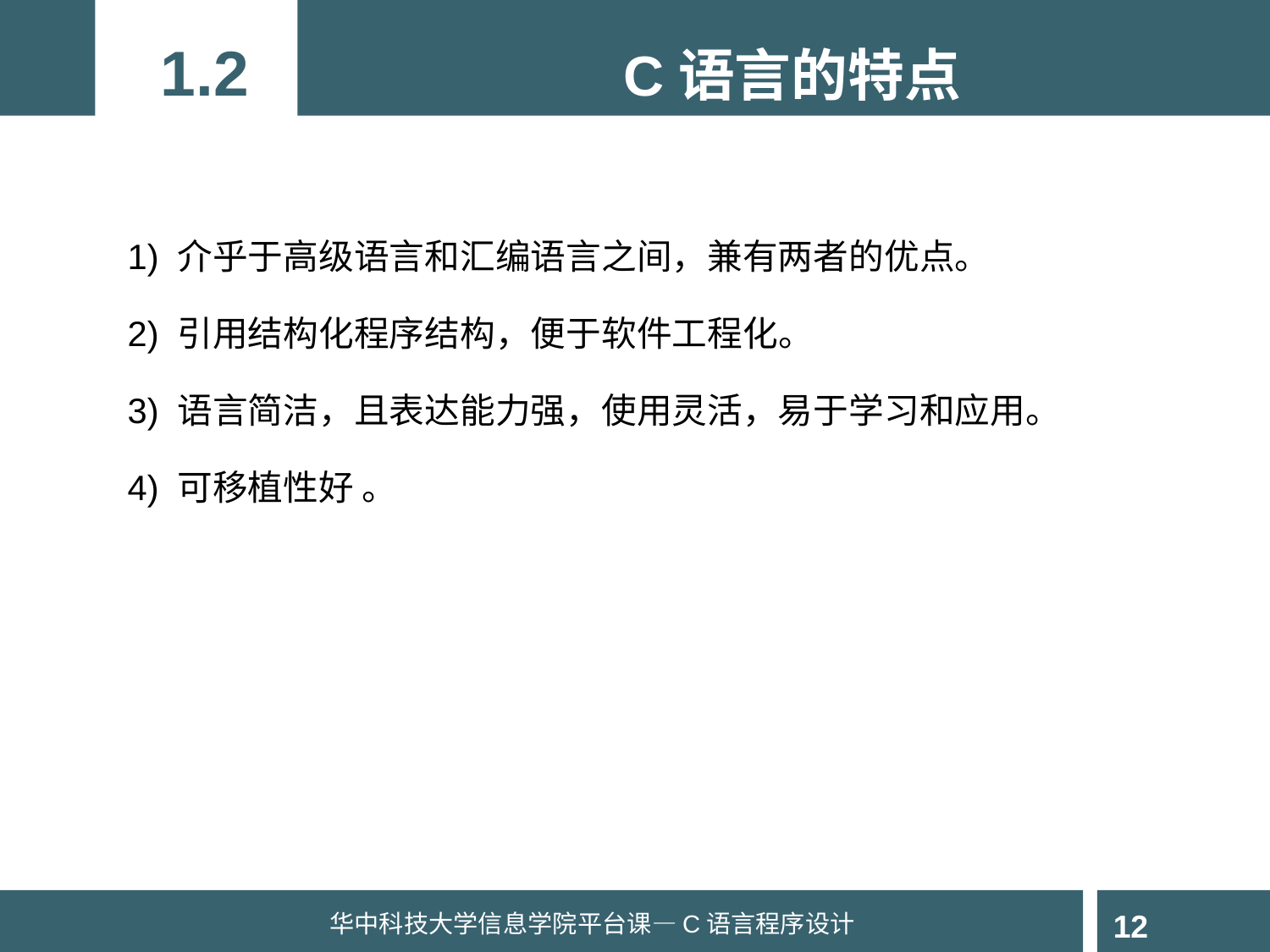

1.2
C语言的特点
1) 介乎于高级语言和汇编语言之间，兼有两者的优点。
2) 引用结构化程序结构，便于软件工程化。
3) 语言简洁，且表达能力强，使用灵活，易于学习和应用。
4) 可移植性好 。